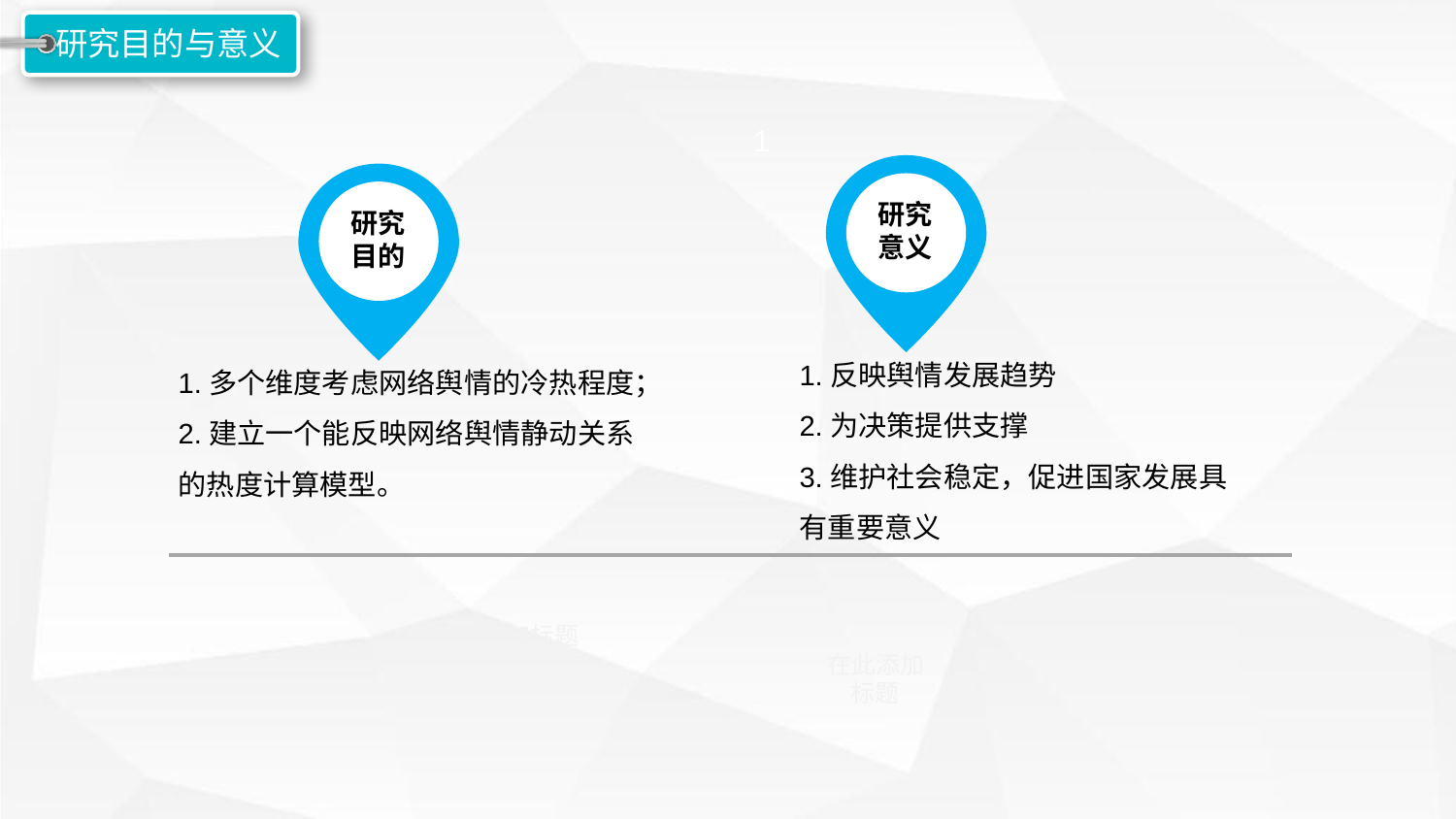

研究目的与意义

1

研究意义

研究目的
1.反映舆情发展趋势
2.为决策提供支撑
3.维护社会稳定，促进国家发展具有重要意义
在此添加标题
1.多个维度考虑网络舆情的冷热程度；
2.建立一个能反映网络舆情静动关系的热度计算模型。
在此添加标题